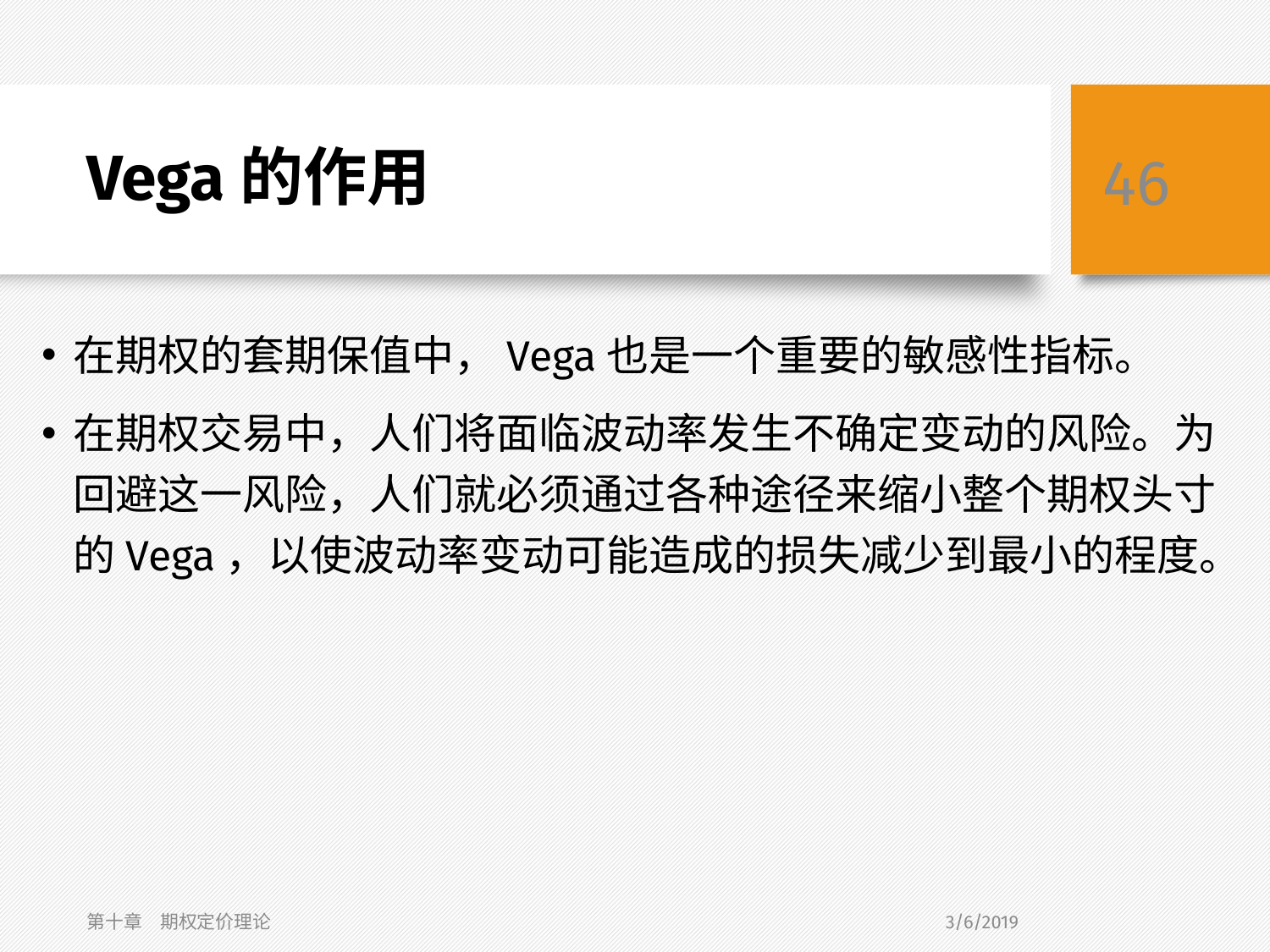

# Vega的作用
46
在期权的套期保值中，Vega也是一个重要的敏感性指标。
在期权交易中，人们将面临波动率发生不确定变动的风险。为回避这一风险，人们就必须通过各种途径来缩小整个期权头寸的Vega，以使波动率变动可能造成的损失减少到最小的程度。

3/6/2019
第十章　期权定价理论